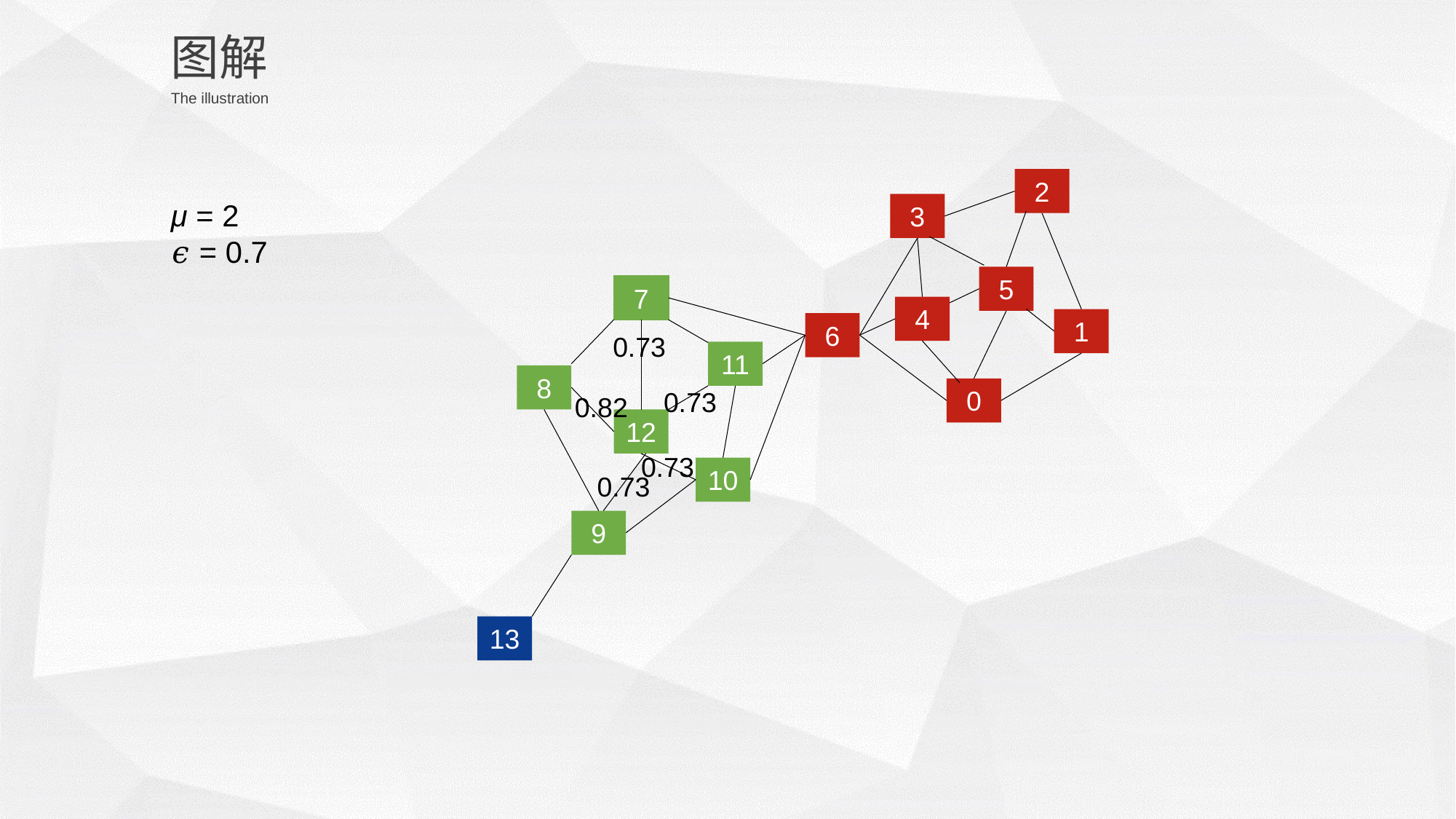

图解
The illustration
2
μ = 2
𝜖 = 0.7
3
5
7
4
1
6
0.73
11
8
0
0.73
0.82
12
0.73
10
0.73
9
13